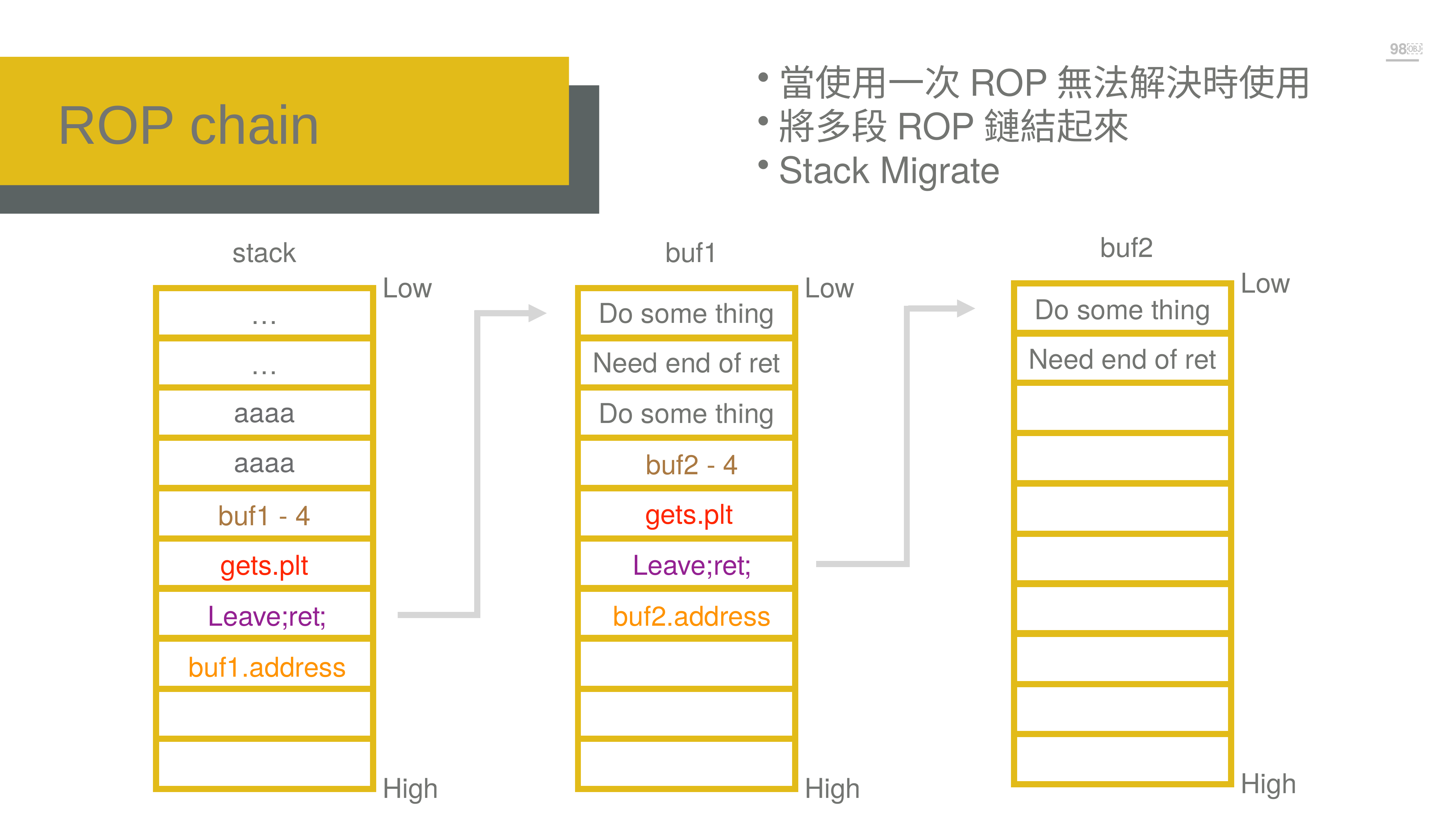

98￼
98￼
當使用一次ROP無法解決時使用
將多段ROP鏈結起來
Stack Migrate
ROP chain
buf2
stack
buf1
Low
Low
Low

Do some thing
Do some thing
…

Need end of ret
Need end of ret
…

aaaa
Do some thing

aaaa
buf2 - 4

gets.plt
buf1 - 4

gets.plt
Leave;ret;

Leave;ret;
buf2.address

buf1.address

High
High
High